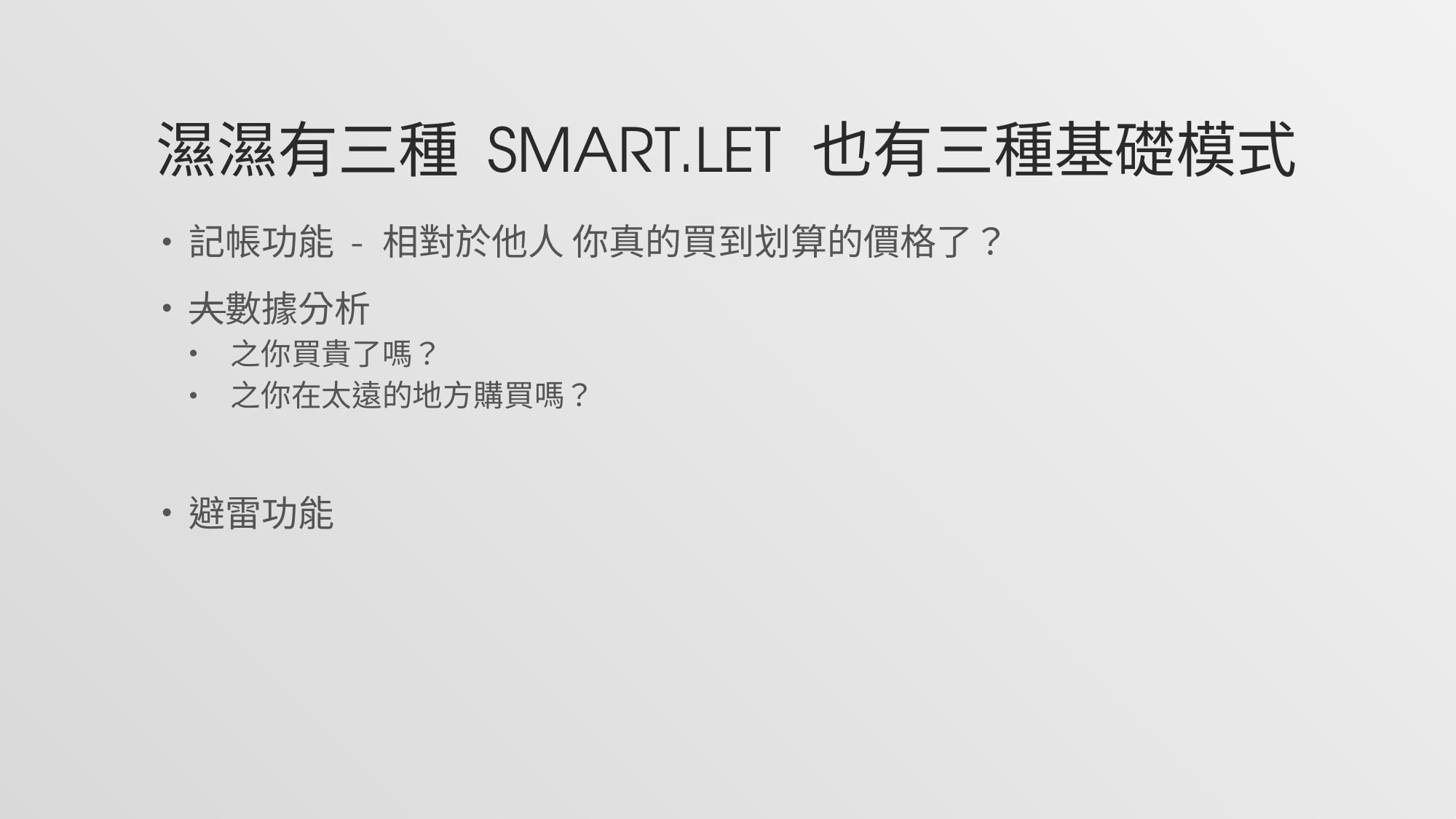

# 濕濕有三種 SMART.LET 也有三種基礎模式
記帳功能 - 相對於他人 你真的買到划算的價格了？
大數據分析
 之你買貴了嗎？
 之你在太遠的地方購買嗎？

避雷功能